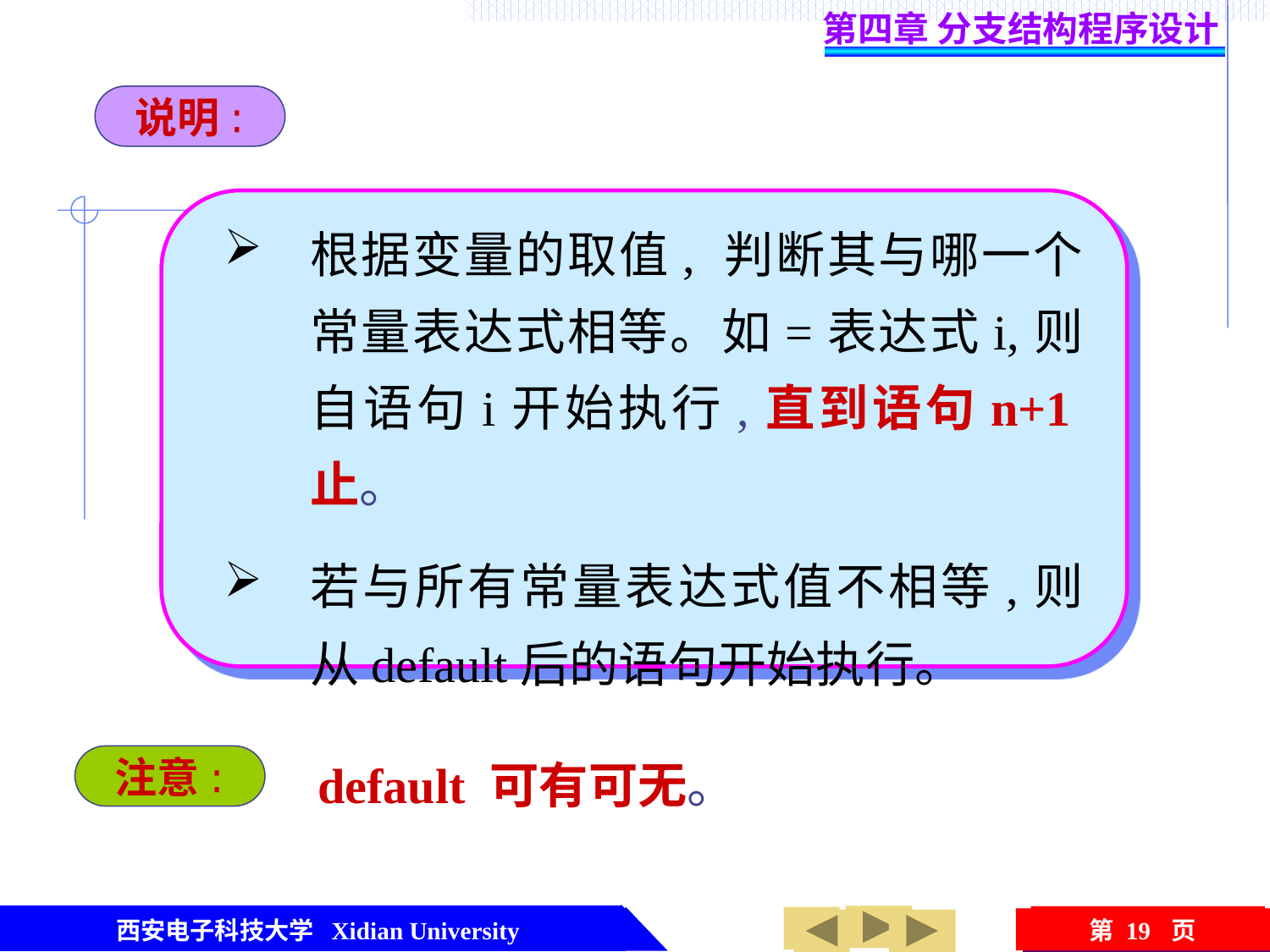

第四章 分支结构程序设计

说明:

根据变量的取值, 判断其与哪一个常量表达式相等。如=表达式i,则自语句i开始执行,直到语句n+1止。
若与所有常量表达式值不相等,则从default后的语句开始执行。
default 可有可无。
注意:

西安电子科技大学  Xidian University
第 19 页